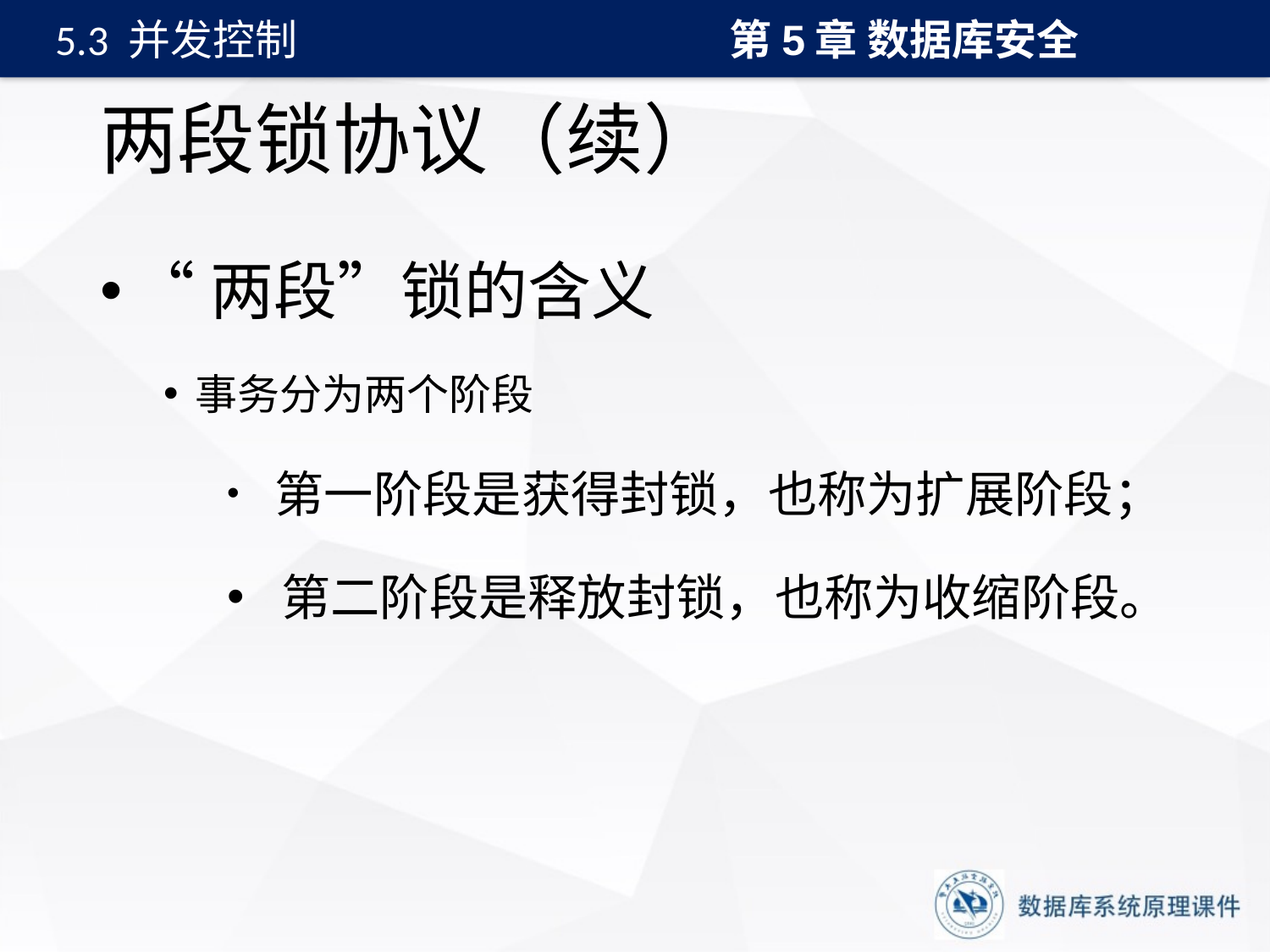

第5章 数据库安全
5.3 并发控制
# 两段锁协议（续）
“两段”锁的含义
事务分为两个阶段
 第一阶段是获得封锁，也称为扩展阶段；
 第二阶段是释放封锁，也称为收缩阶段。